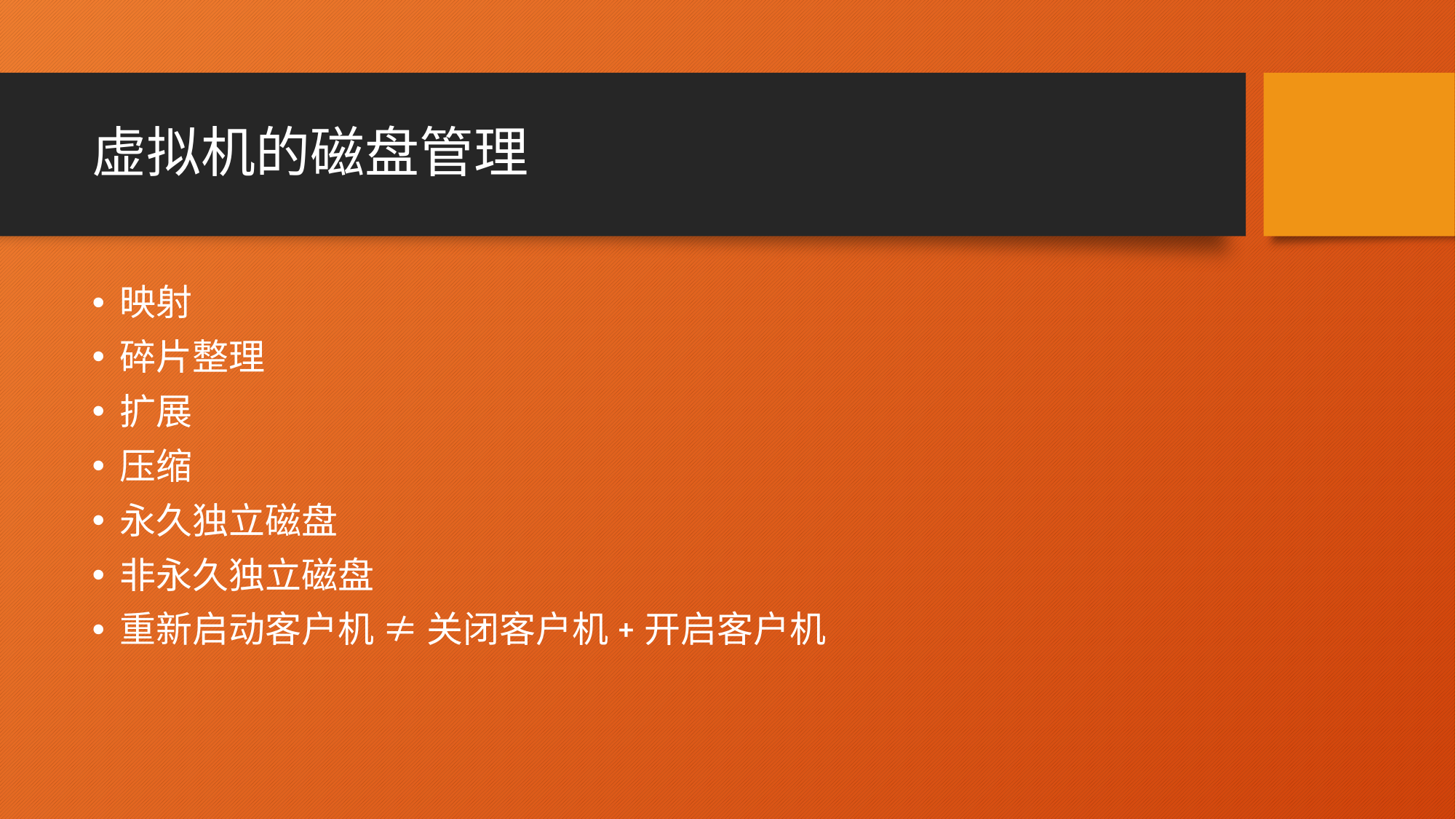

# 虚拟机的磁盘管理
映射
碎片整理
扩展
压缩
永久独立磁盘
非永久独立磁盘
重新启动客户机 ≠ 关闭客户机+开启客户机